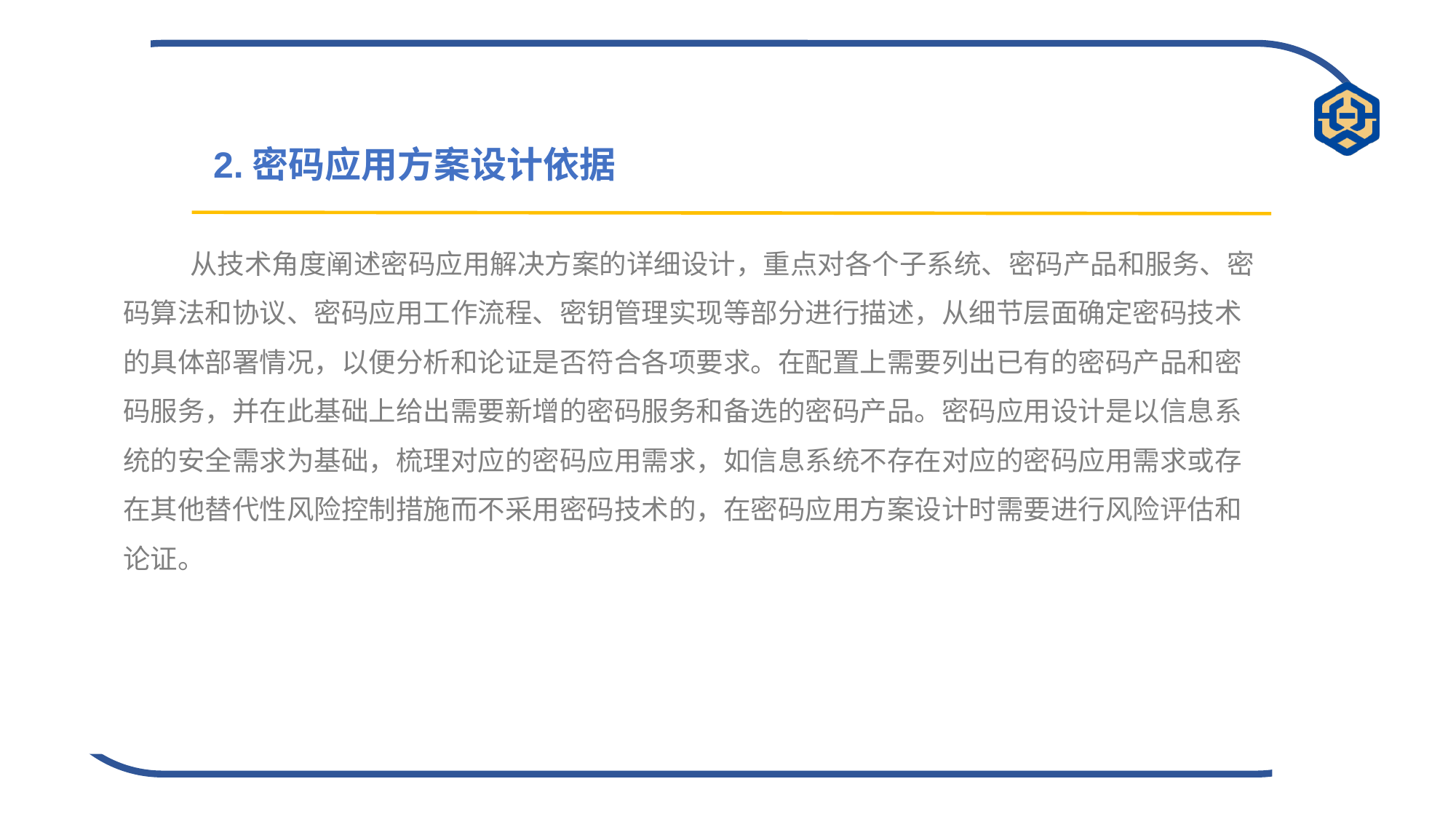

2.密码应用方案设计依据
 从技术角度阐述密码应用解决方案的详细设计，重点对各个子系统、密码产品和服务、密码算法和协议、密码应用工作流程、密钥管理实现等部分进行描述，从细节层面确定密码技术的具体部署情况，以便分析和论证是否符合各项要求。在配置上需要列出已有的密码产品和密码服务，并在此基础上给出需要新增的密码服务和备选的密码产品。密码应用设计是以信息系统的安全需求为基础，梳理对应的密码应用需求，如信息系统不存在对应的密码应用需求或存在其他替代性风险控制措施而不采用密码技术的，在密码应用方案设计时需要进行风险评估和论证。